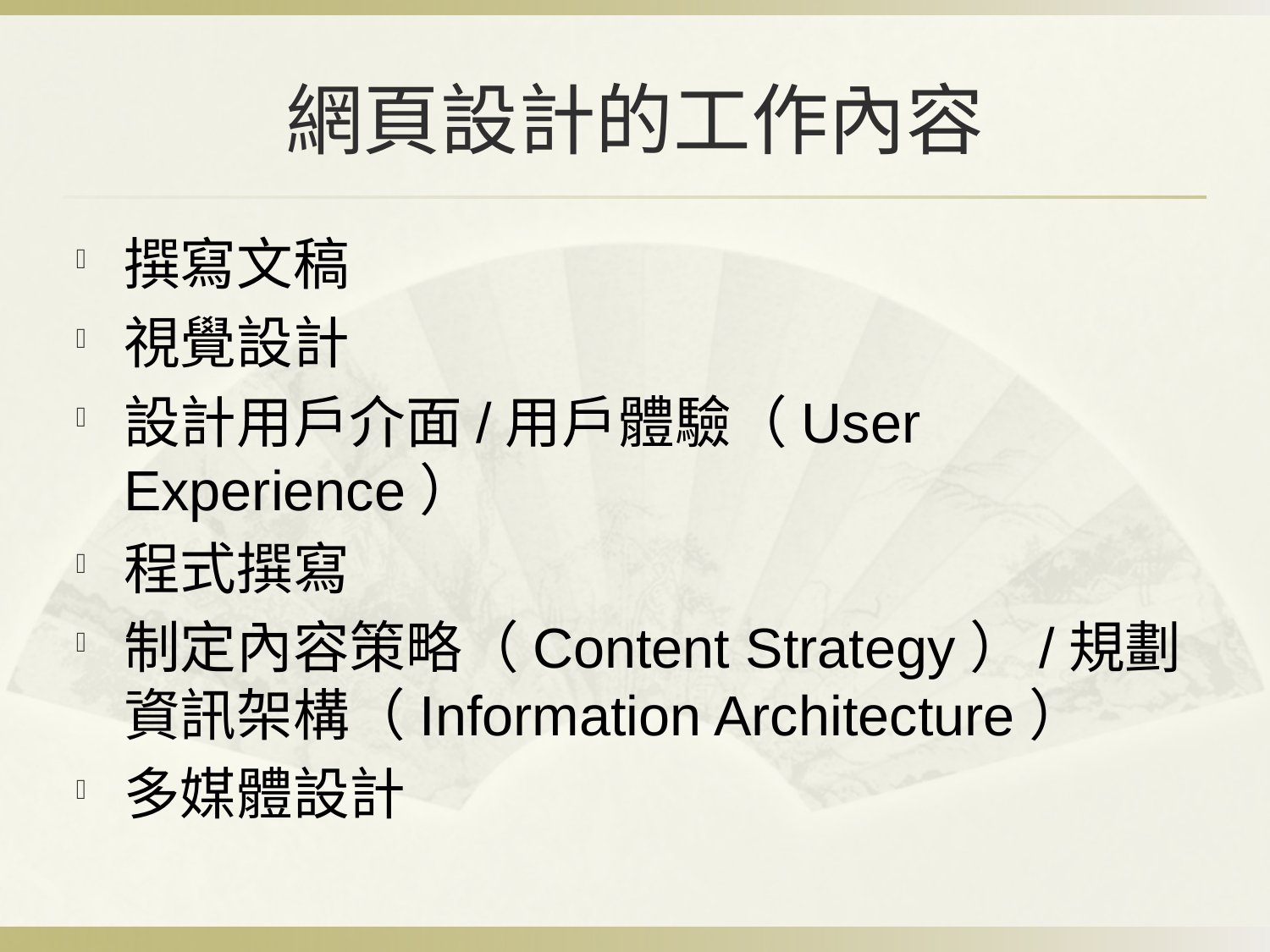

# 網頁設計的工作內容
撰寫文稿
視覺設計
設計用戶介面/用戶體驗（User Experience）
程式撰寫
制定內容策略（Content Strategy）/規劃資訊架構（Information Architecture）
多媒體設計